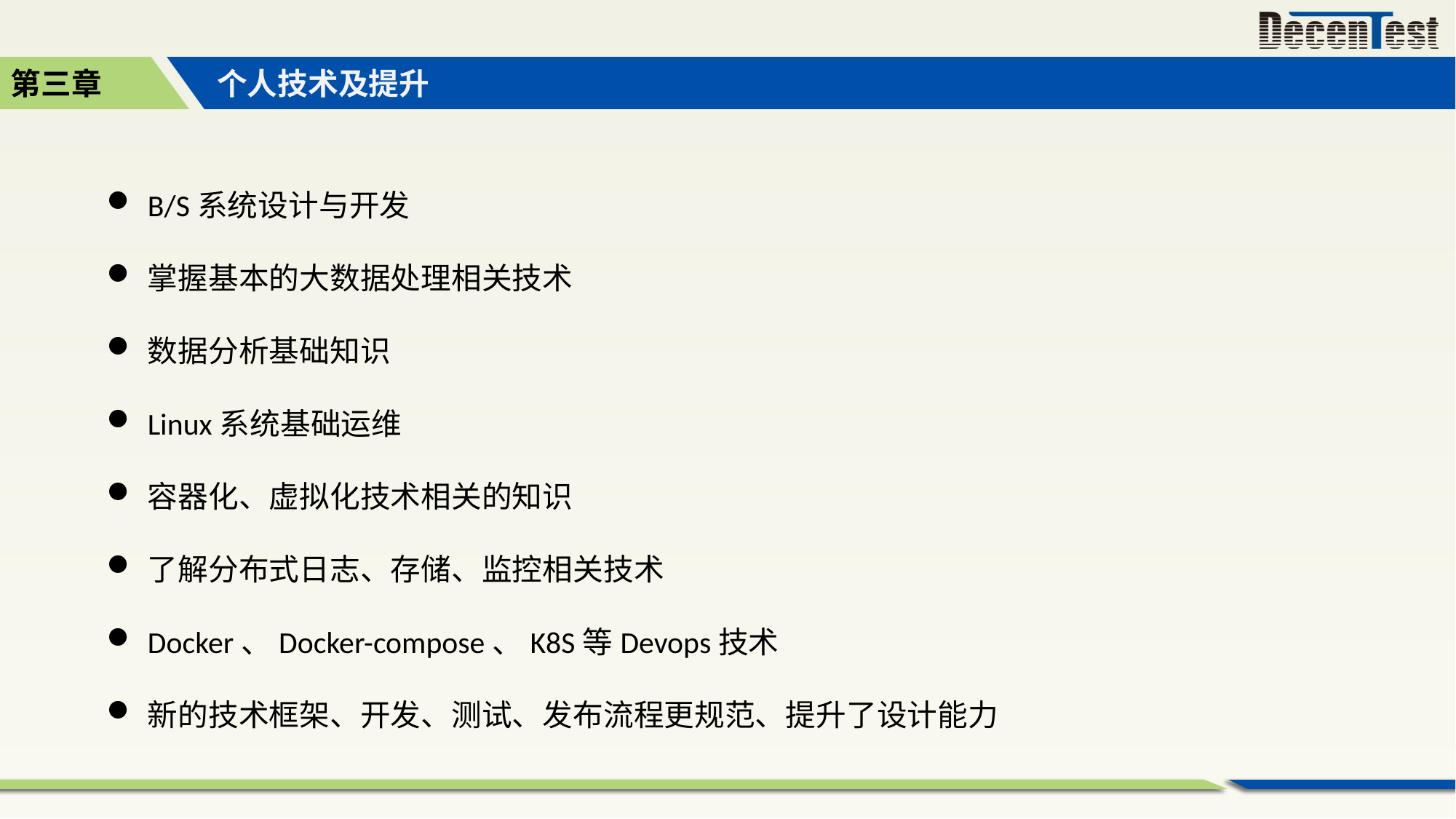

第三章
个人技术及提升
B/S系统设计与开发
掌握基本的大数据处理相关技术
数据分析基础知识
Linux系统基础运维
容器化、虚拟化技术相关的知识
了解分布式日志、存储、监控相关技术
Docker、Docker-compose、K8S等Devops技术
新的技术框架、开发、测试、发布流程更规范、提升了设计能力

5